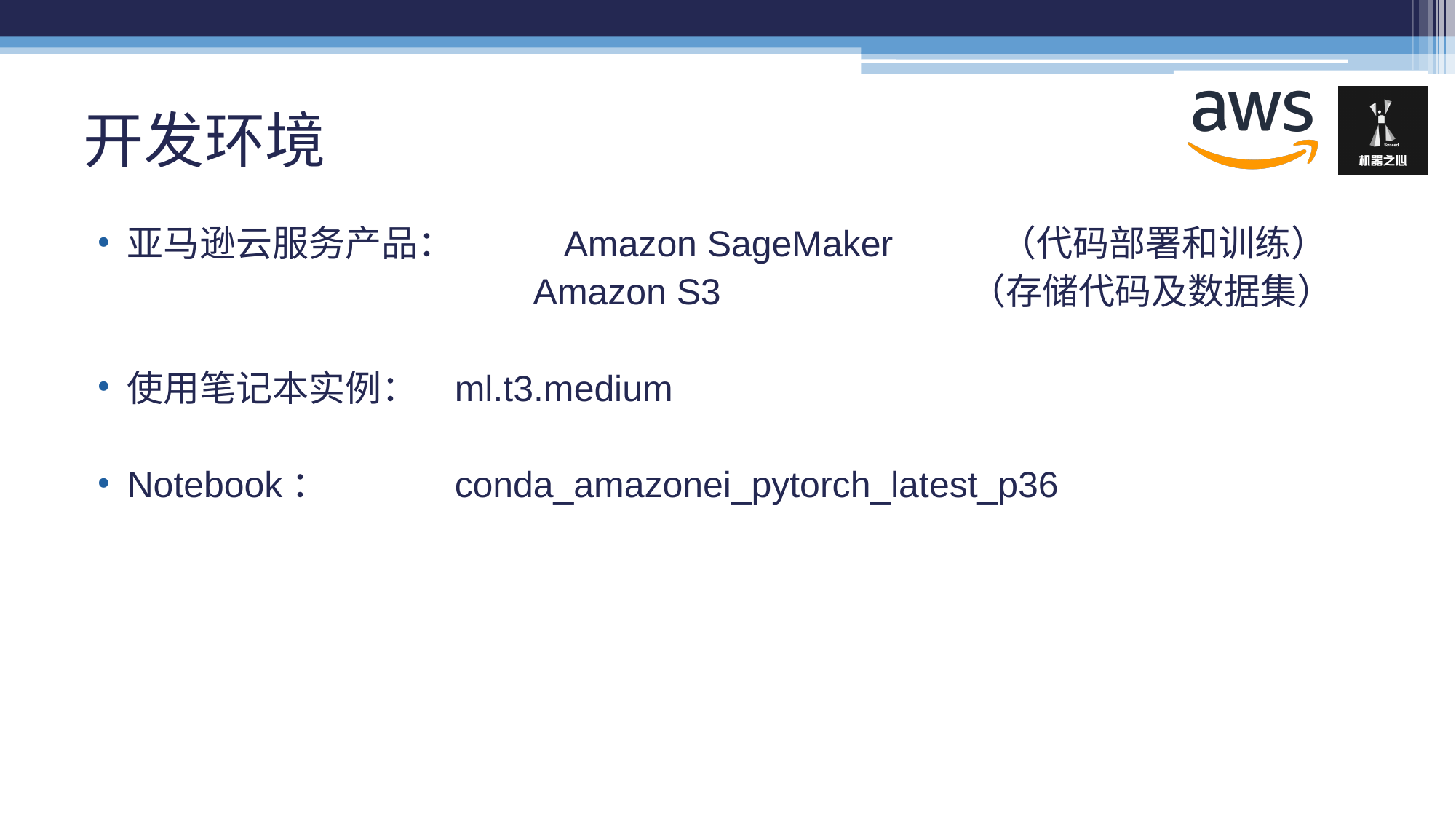

# 开发环境
亚马逊云服务产品：	Amazon SageMaker	（代码部署和训练）
                                 	Amazon S3			（存储代码及数据集）

使用笔记本实例：	ml.t3.medium

Notebook：		conda_amazonei_pytorch_latest_p36